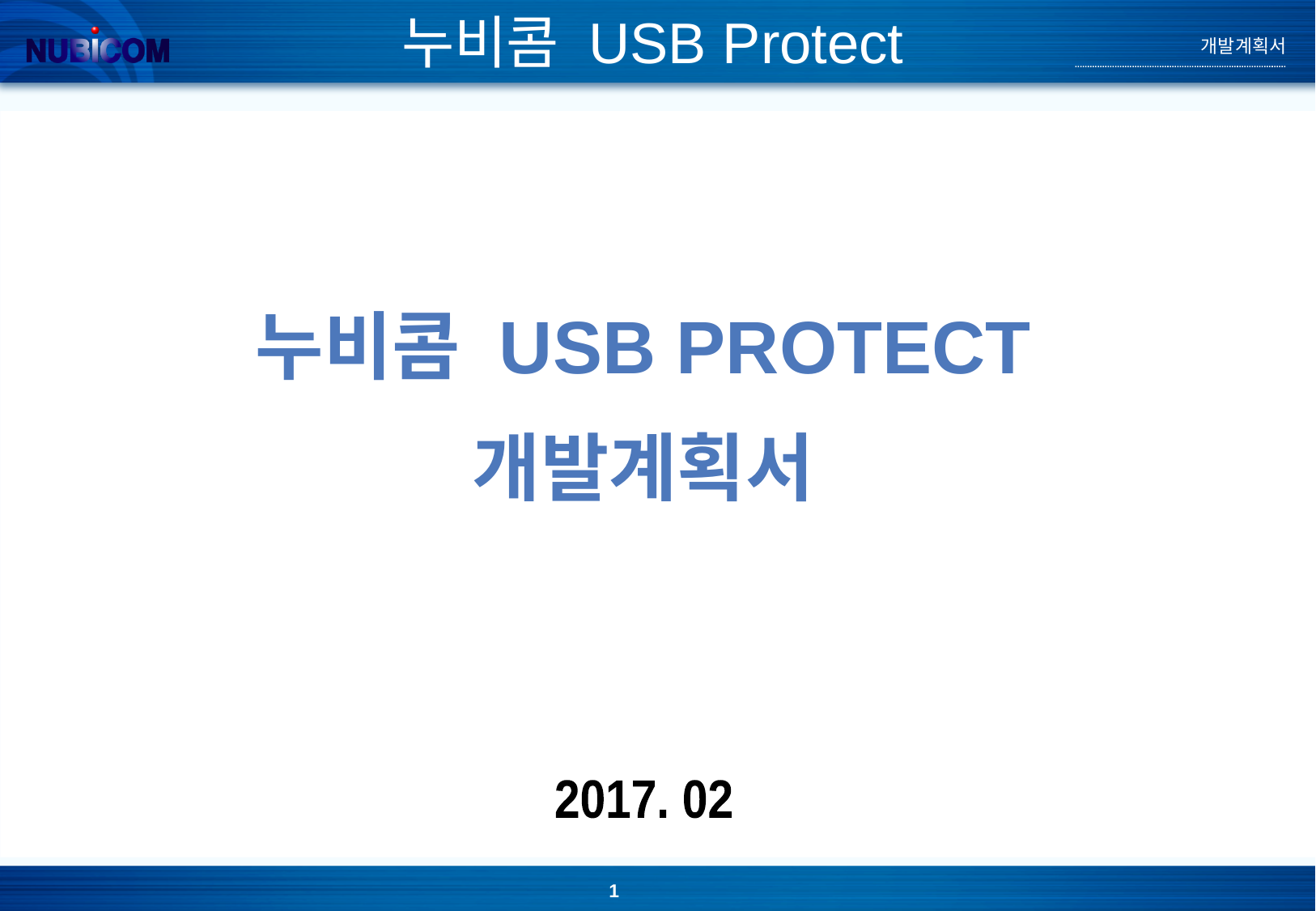

누비콤 USB Protect
개발계획서

누비콤 USB Protect

개발계획서
2017. 02